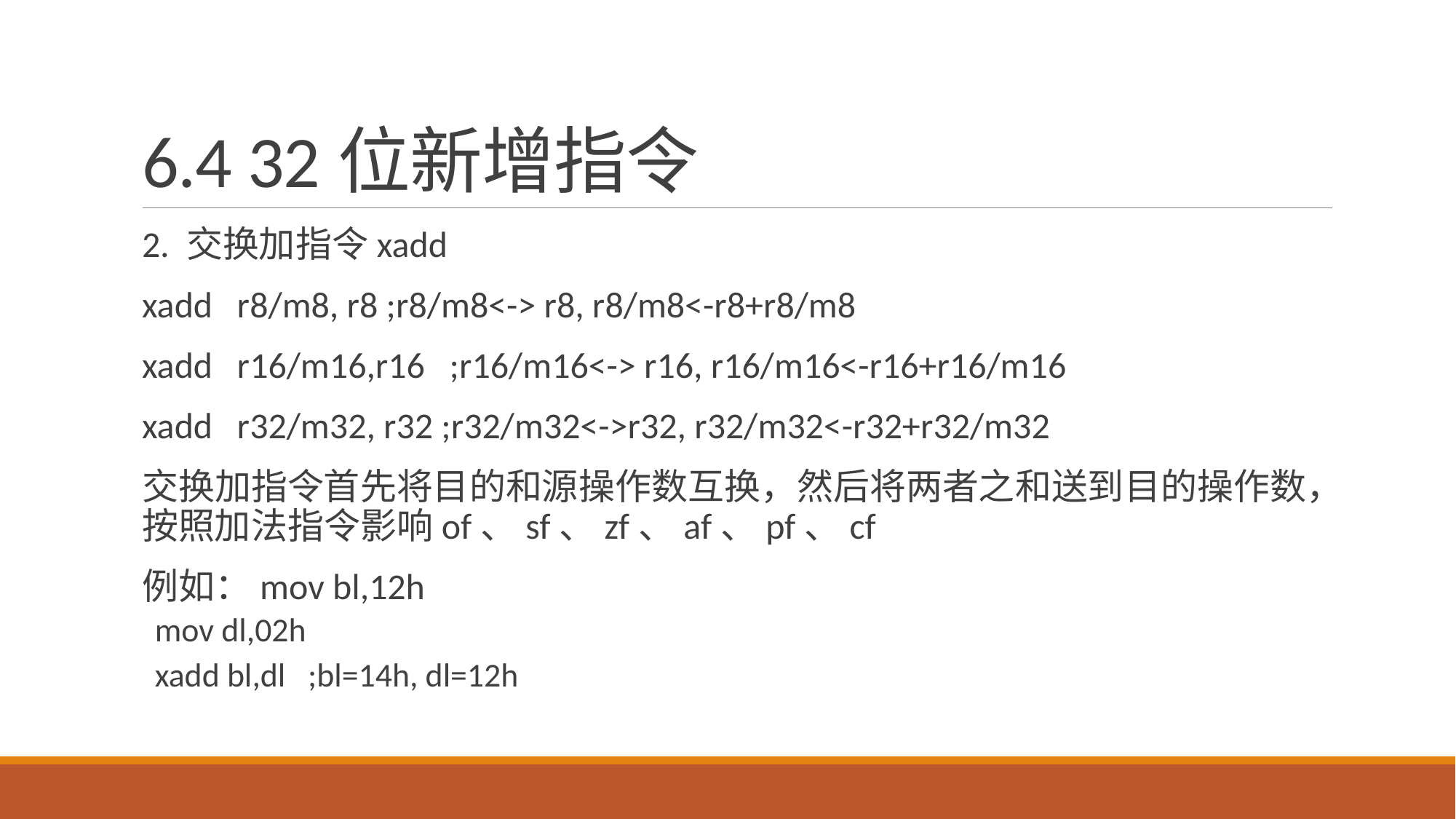

# 6.4 32位新增指令
2. 交换加指令xadd
xadd   r8/m8, r8 ;r8/m8<-> r8, r8/m8<-r8+r8/m8
xadd   r16/m16,r16   ;r16/m16<-> r16, r16/m16<-r16+r16/m16
xadd   r32/m32, r32 ;r32/m32<->r32, r32/m32<-r32+r32/m32
交换加指令首先将目的和源操作数互换，然后将两者之和送到目的操作数，按照加法指令影响of、sf、zf、af、pf、cf
例如：mov bl,12h
mov dl,02h
xadd bl,dl   ;bl=14h, dl=12h